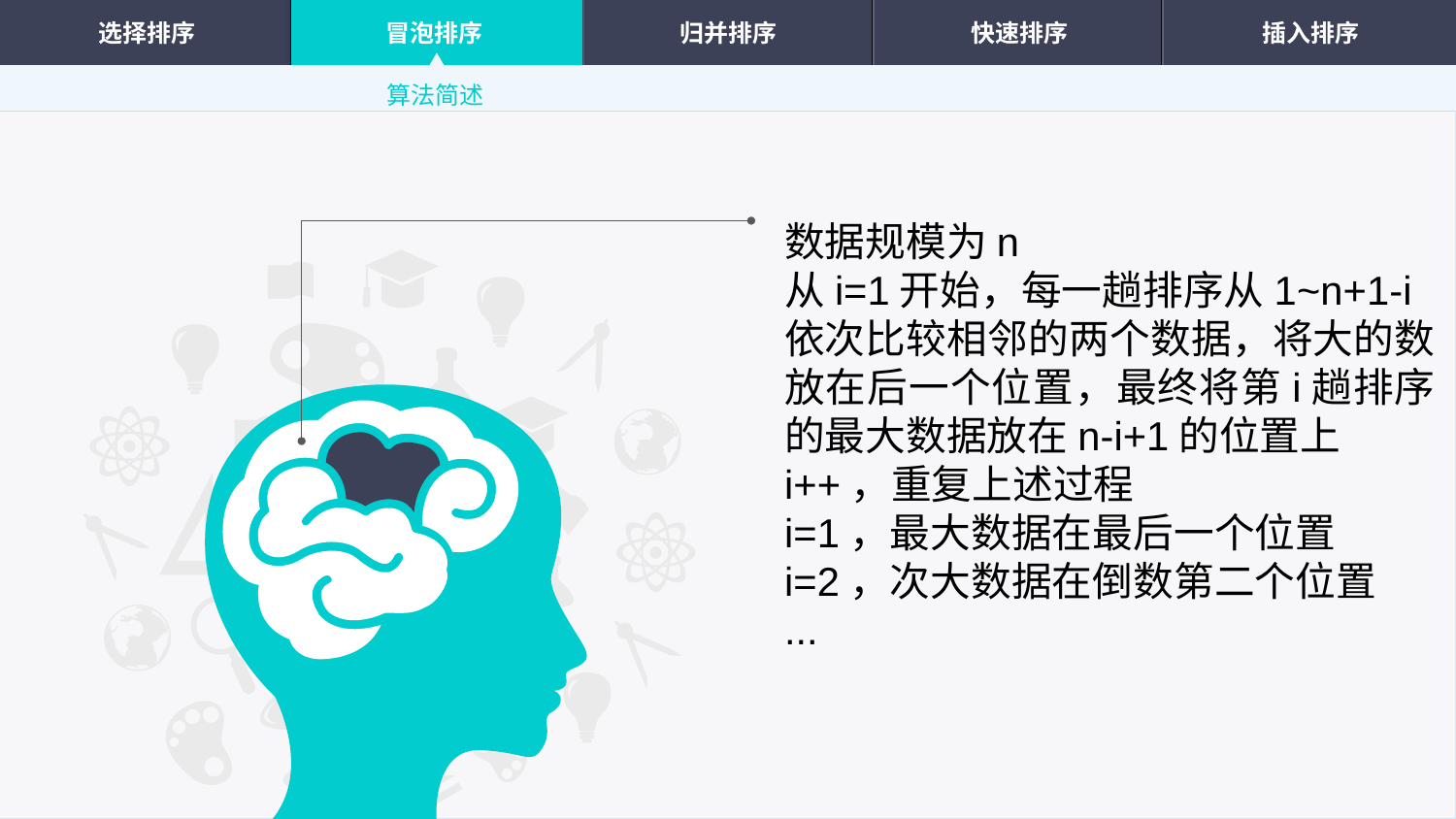

选择排序
冒泡排序
归并排序
快速排序
插入排序
算法简述
数据规模为n
从i=1开始，每一趟排序从1~n+1-i
依次比较相邻的两个数据，将大的数放在后一个位置，最终将第i趟排序的最大数据放在n-i+1的位置上
i++，重复上述过程
i=1，最大数据在最后一个位置
i=2，次大数据在倒数第二个位置
...